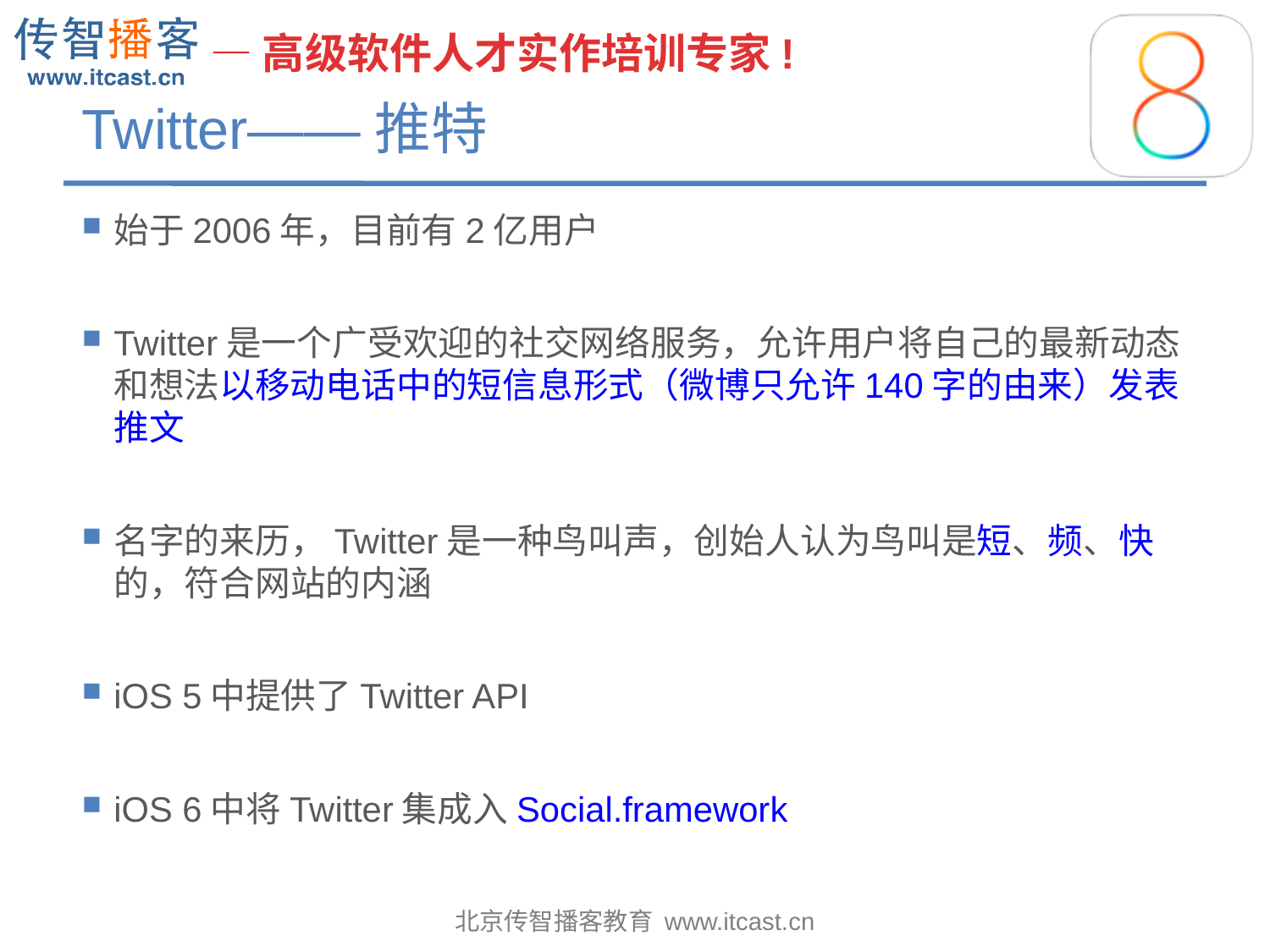

# Twitter——推特
始于2006年，目前有2亿用户

Twitter是一个广受欢迎的社交网络服务，允许用户将自己的最新动态和想法以移动电话中的短信息形式（微博只允许140字的由来）发表推文

名字的来历，Twitter是一种鸟叫声，创始人认为鸟叫是短、频、快的，符合网站的内涵

iOS 5中提供了Twitter API

iOS 6中将Twitter集成入Social.framework